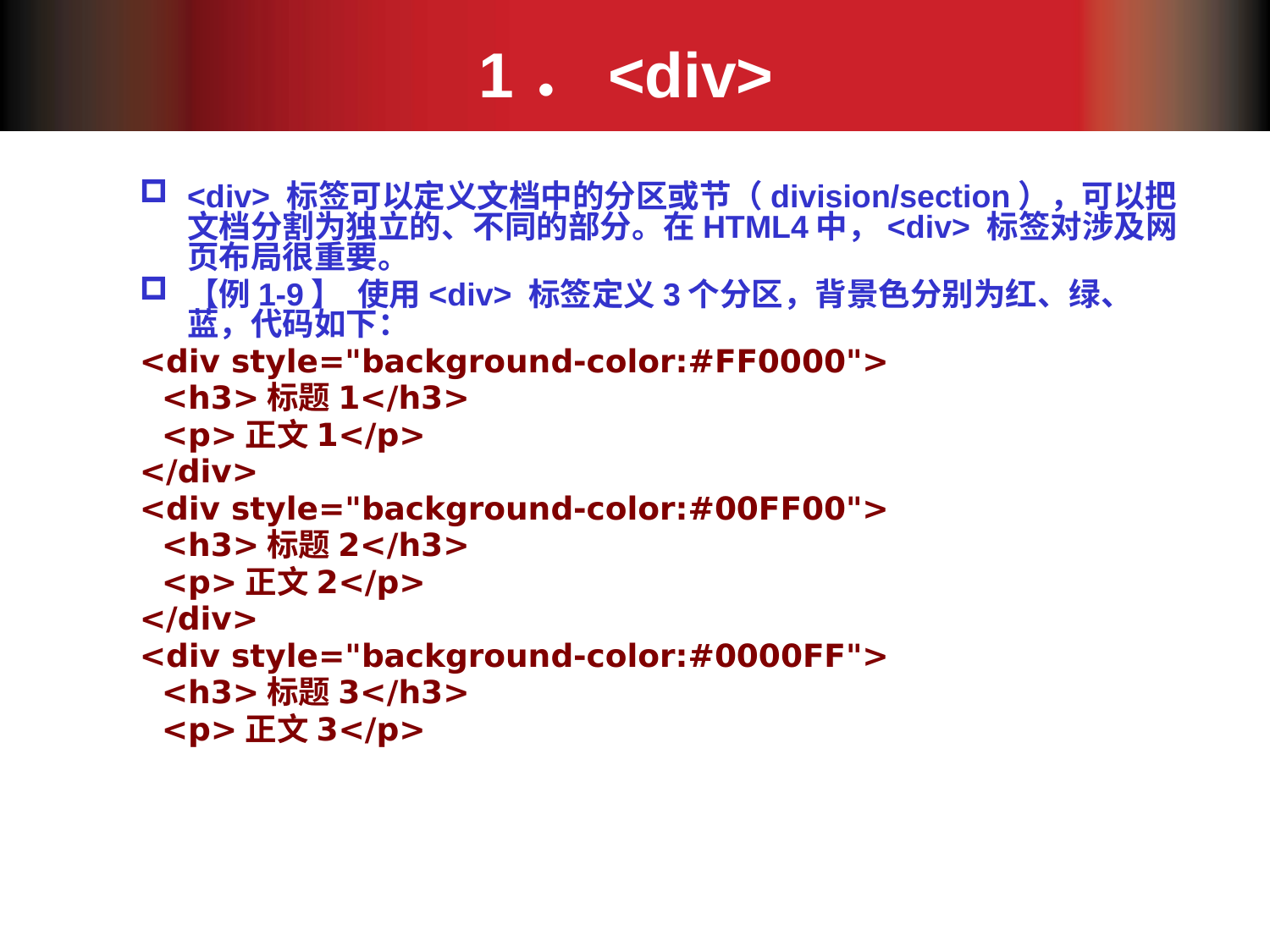

# 1．<div>
<div> 标签可以定义文档中的分区或节（division/section），可以把文档分割为独立的、不同的部分。在HTML4中，<div> 标签对涉及网页布局很重要。
【例1-9】  使用<div> 标签定义3个分区，背景色分别为红、绿、蓝，代码如下：
<div style="background-color:#FF0000">
  <h3>标题1</h3>
  <p>正文1</p>
</div>
<div style="background-color:#00FF00">
  <h3>标题2</h3>
  <p>正文2</p>
</div>
<div style="background-color:#0000FF">
  <h3>标题3</h3>
  <p>正文3</p>